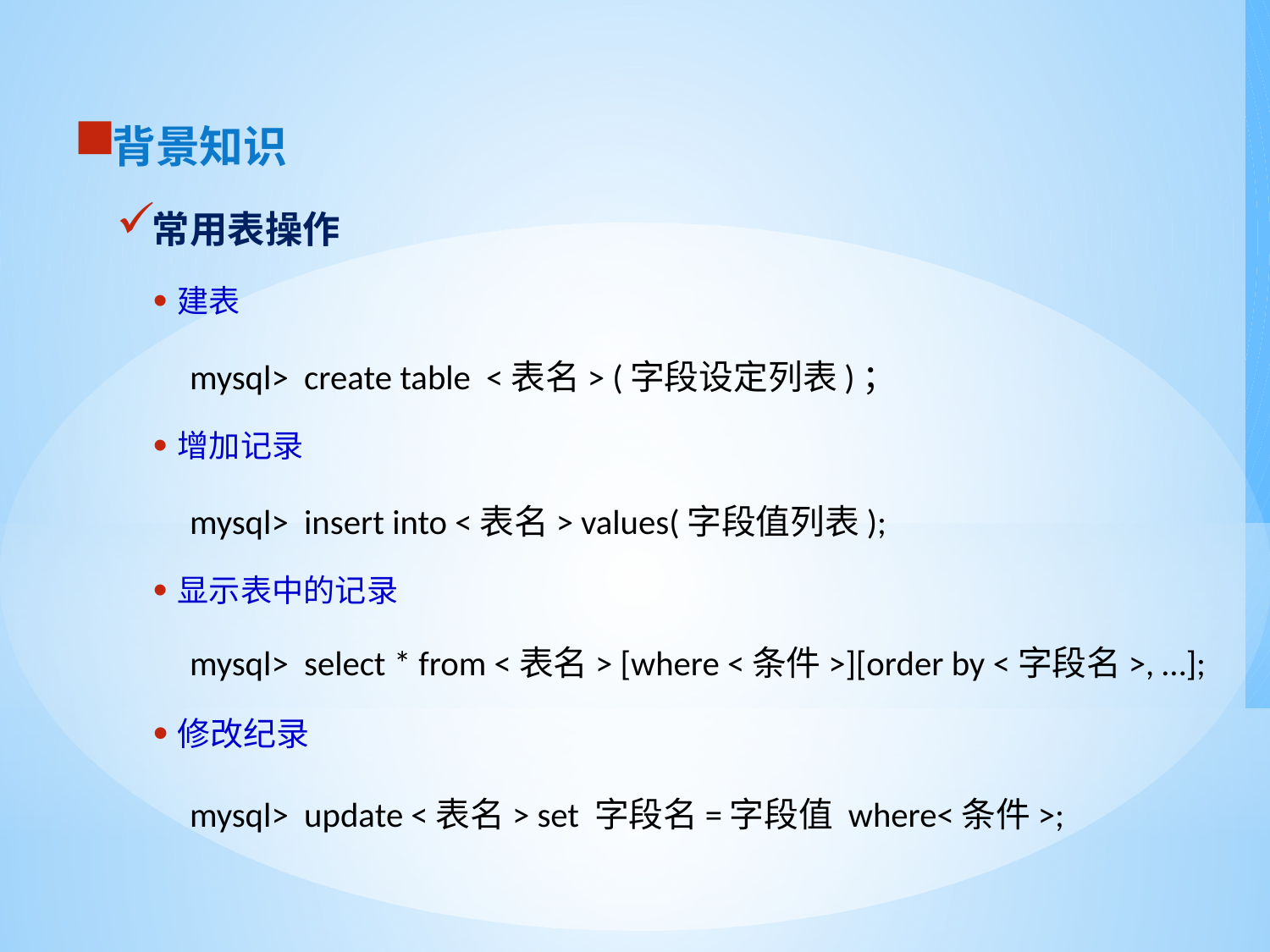

背景知识
常用表操作
建表
mysql>  create table  <表名> (字段设定列表)；
增加记录
mysql>  insert into <表名> values(字段值列表);
显示表中的记录
mysql>  select * from <表名> [where <条件>][order by <字段名>, …];
修改纪录
mysql>  update <表名> set 字段名=字段值 where<条件>;